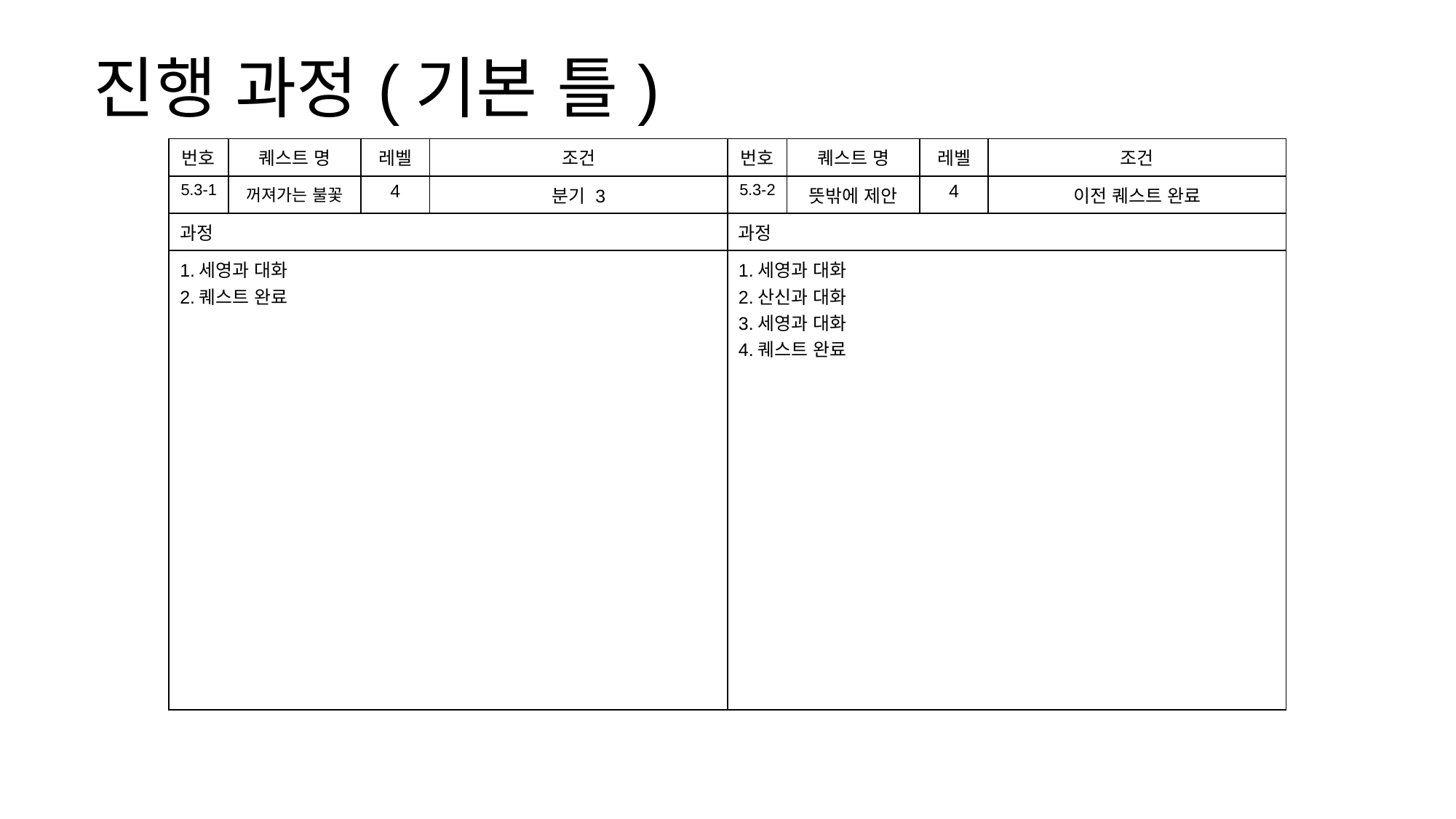

진행 과정(기본 틀)
| 번호 | 퀘스트 명 | 레벨 | 조건 |
| --- | --- | --- | --- |
| 5.3-1 | 꺼져가는 불꽃 | 4 | 분기 3 |
| 과정 |  |  |  |
| 1.세영과 대화 2.퀘스트 완료 |  |  |  |
| 번호 | 퀘스트 명 | 레벨 | 조건 |
| --- | --- | --- | --- |
| 5.3-2 | 뜻밖에 제안 | 4 | 이전 퀘스트 완료 |
| 과정 |  |  |  |
| 1.세영과 대화 2.산신과 대화 3.세영과 대화 4.퀘스트 완료 |  |  |  |